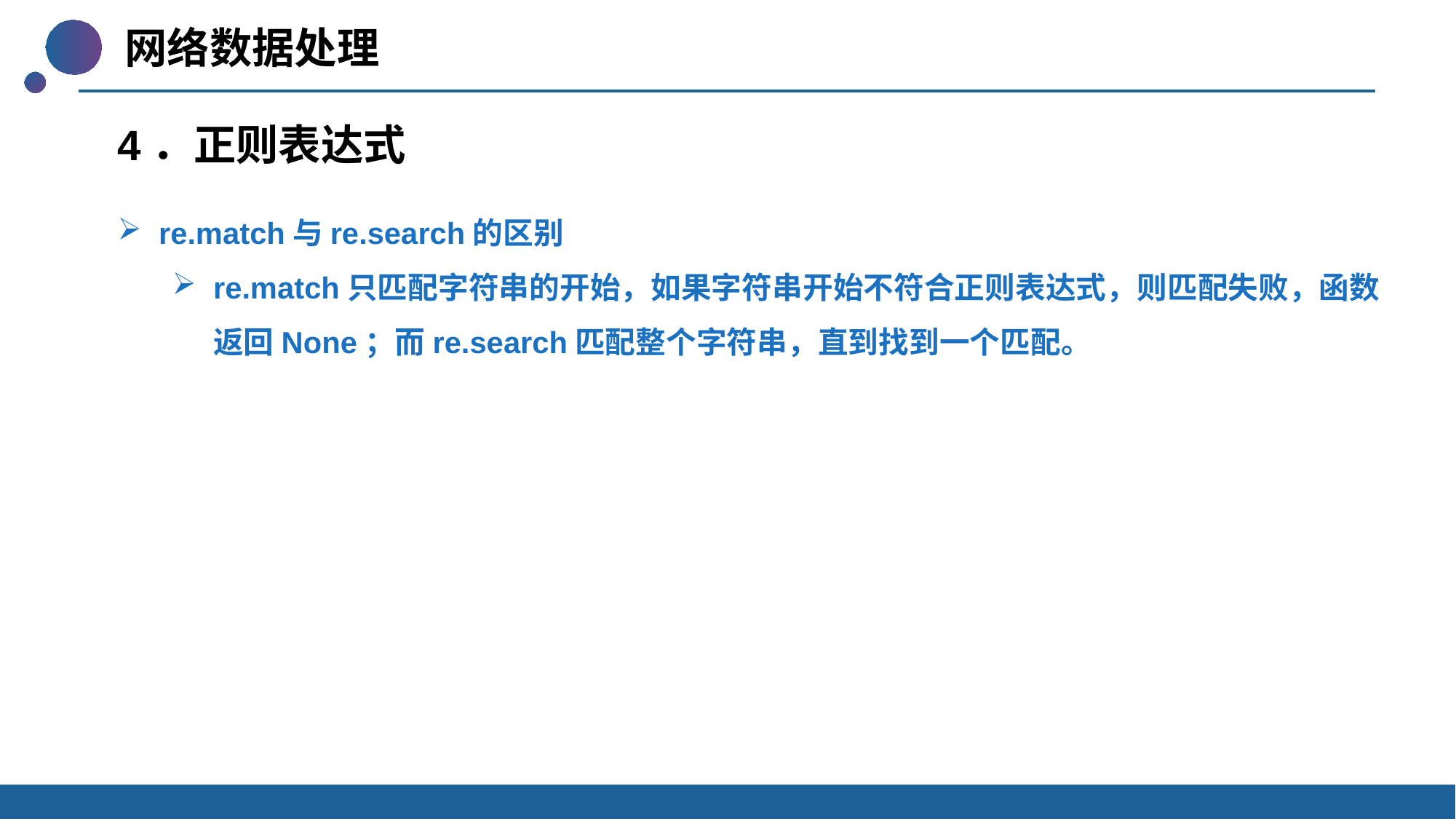

网络数据处理

4．正则表达式
re.match与re.search的区别
re.match只匹配字符串的开始，如果字符串开始不符合正则表达式，则匹配失败，函数返回None；而re.search匹配整个字符串，直到找到一个匹配。